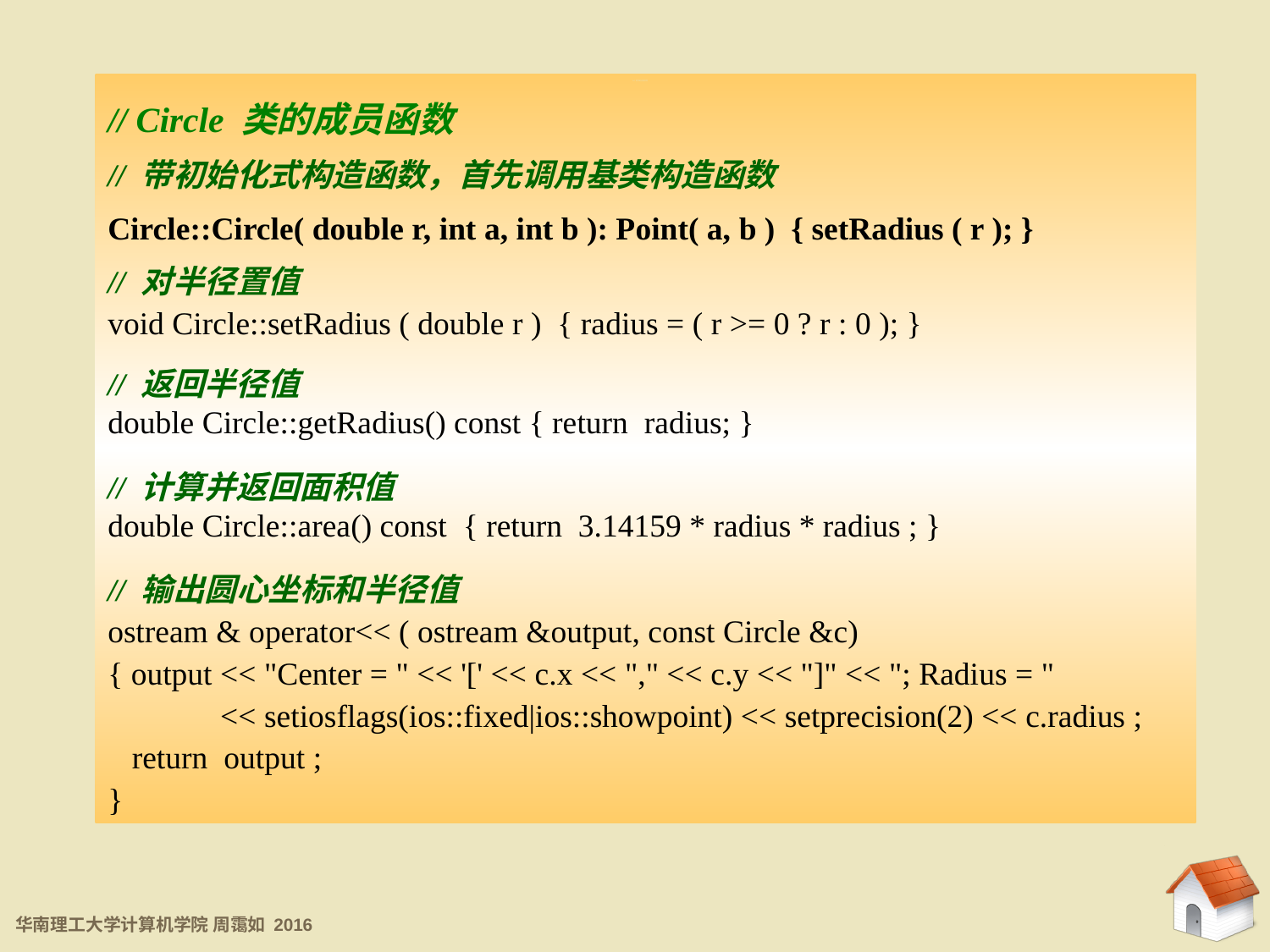

// Circle 类的成员函数
// 带初始化式构造函数，首先调用基类构造函数
Circle::Circle( double r, int a, int b ): Point( a, b )  { setRadius ( r ); }
// 对半径置值
void Circle::setRadius ( double r )  { radius = ( r >= 0 ? r : 0 ); }
// 返回半径值
double Circle::getRadius() const { return  radius; }
// 计算并返回面积值
double Circle::area() const  { return  3.14159 * radius * radius ; }
// 输出圆心坐标和半径值
ostream & operator<< ( ostream &output, const Circle &c)
{ output << "Center = " << '[' << c.x << "," << c.y << "]" << "; Radius = "
              << setiosflags(ios::fixed|ios::showpoint) << setprecision(2) << c.radius ;
   return  output ;
}
8.4  继承的应用实例